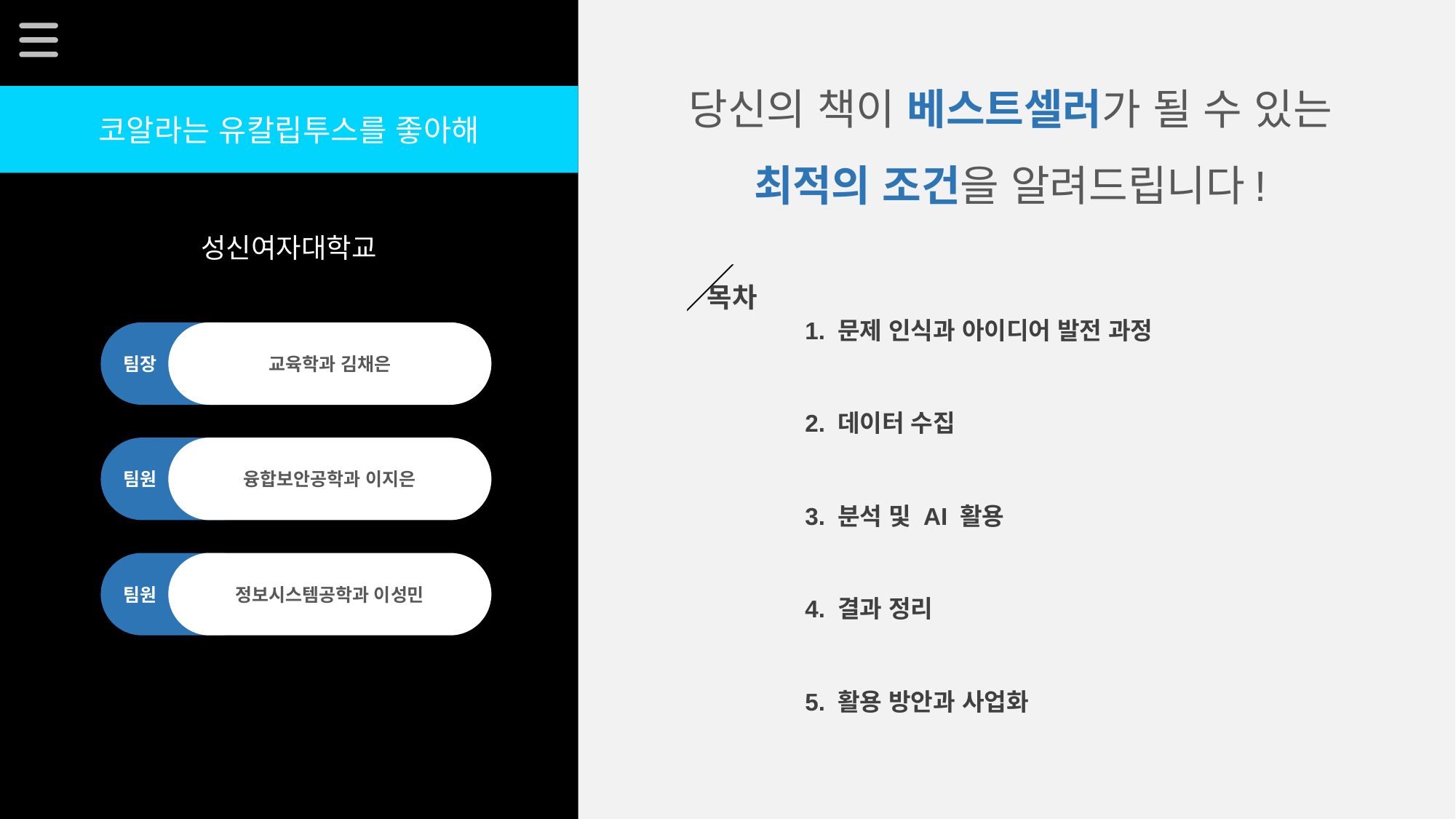

당신의 책이 베스트셀러가 될 수 있는 최적의 조건을 알려드립니다!
코알라는 유칼립투스를 좋아해
성신여자대학교

목차
1. 문제 인식과 아이디어 발전 과정

2. 데이터 수집

3. 분석 및 AI 활용

4. 결과 정리

5. 활용 방안과 사업화

팀장
교육학과 김채은
팀원
융합보안공학과 이지은
팀원
정보시스템공학과 이성민